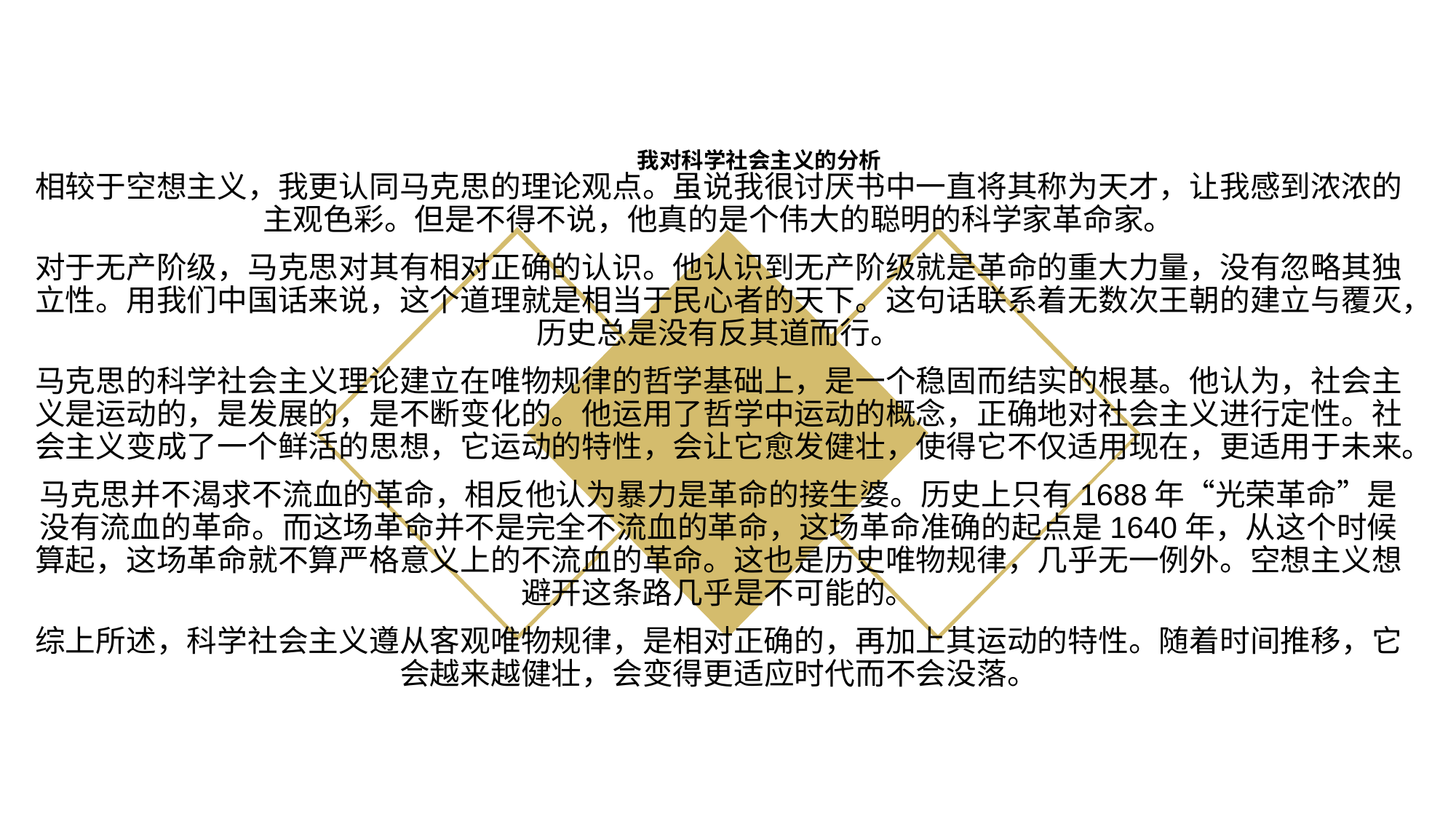

# 我对科学社会主义的分析
相较于空想主义，我更认同马克思的理论观点。虽说我很讨厌书中一直将其称为天才，让我感到浓浓的主观色彩。但是不得不说，他真的是个伟大的聪明的科学家革命家。
对于无产阶级，马克思对其有相对正确的认识。他认识到无产阶级就是革命的重大力量，没有忽略其独立性。用我们中国话来说，这个道理就是相当于民心者的天下。这句话联系着无数次王朝的建立与覆灭，历史总是没有反其道而行。
马克思的科学社会主义理论建立在唯物规律的哲学基础上，是一个稳固而结实的根基。他认为，社会主义是运动的，是发展的，是不断变化的。他运用了哲学中运动的概念，正确地对社会主义进行定性。社会主义变成了一个鲜活的思想，它运动的特性，会让它愈发健壮，使得它不仅适用现在，更适用于未来。
马克思并不渴求不流血的革命，相反他认为暴力是革命的接生婆。历史上只有1688年“光荣革命”是没有流血的革命。而这场革命并不是完全不流血的革命，这场革命准确的起点是1640年，从这个时候算起，这场革命就不算严格意义上的不流血的革命。这也是历史唯物规律，几乎无一例外。空想主义想避开这条路几乎是不可能的。
综上所述，科学社会主义遵从客观唯物规律，是相对正确的，再加上其运动的特性。随着时间推移，它会越来越健壮，会变得更适应时代而不会没落。